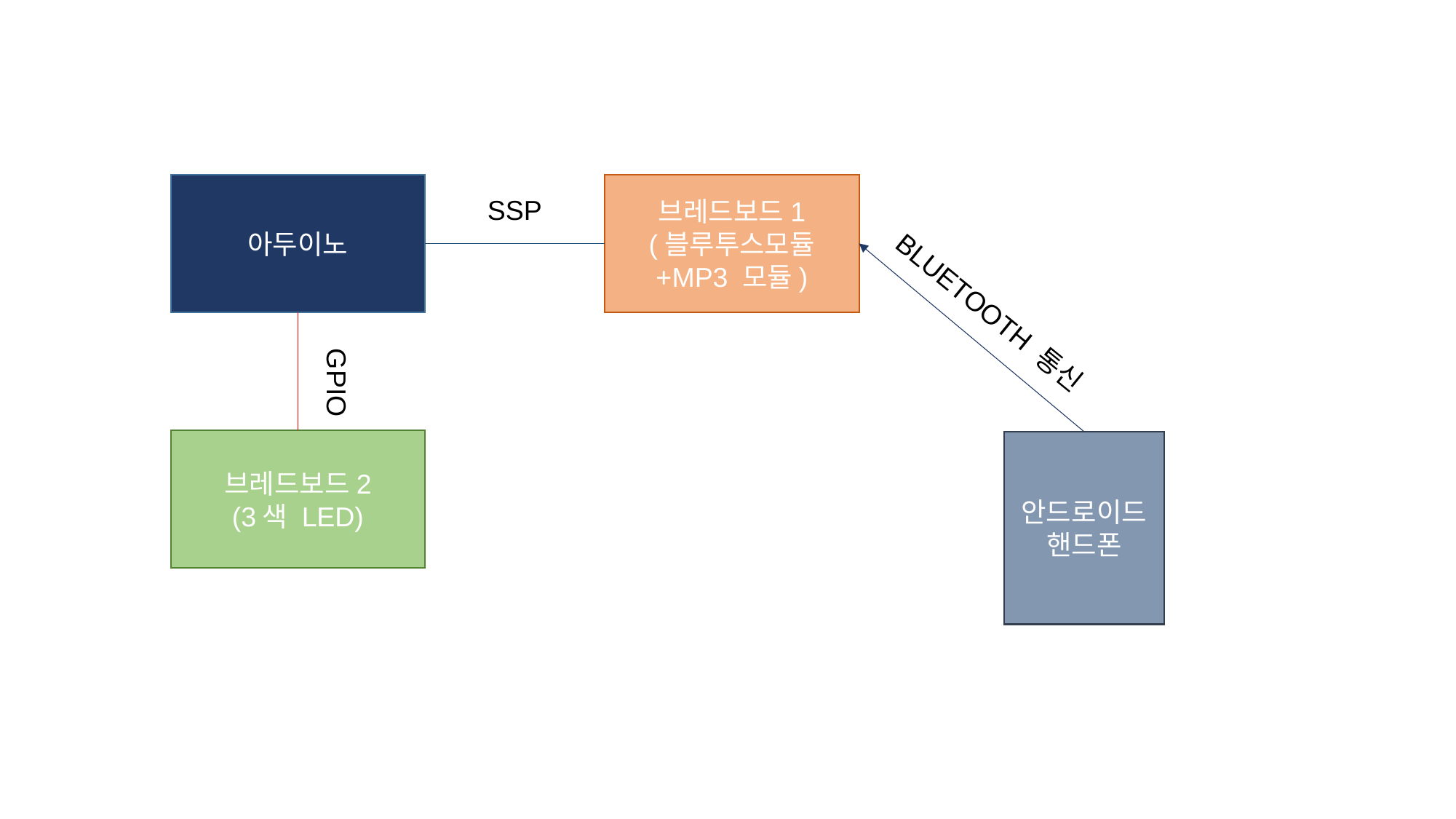

아두이노
브레드보드1
(블루투스모듈
+MP3 모듈)
SSP
BLUETOOTH 통신
GPIO
브레드보드2
(3색 LED)
안드로이드
핸드폰